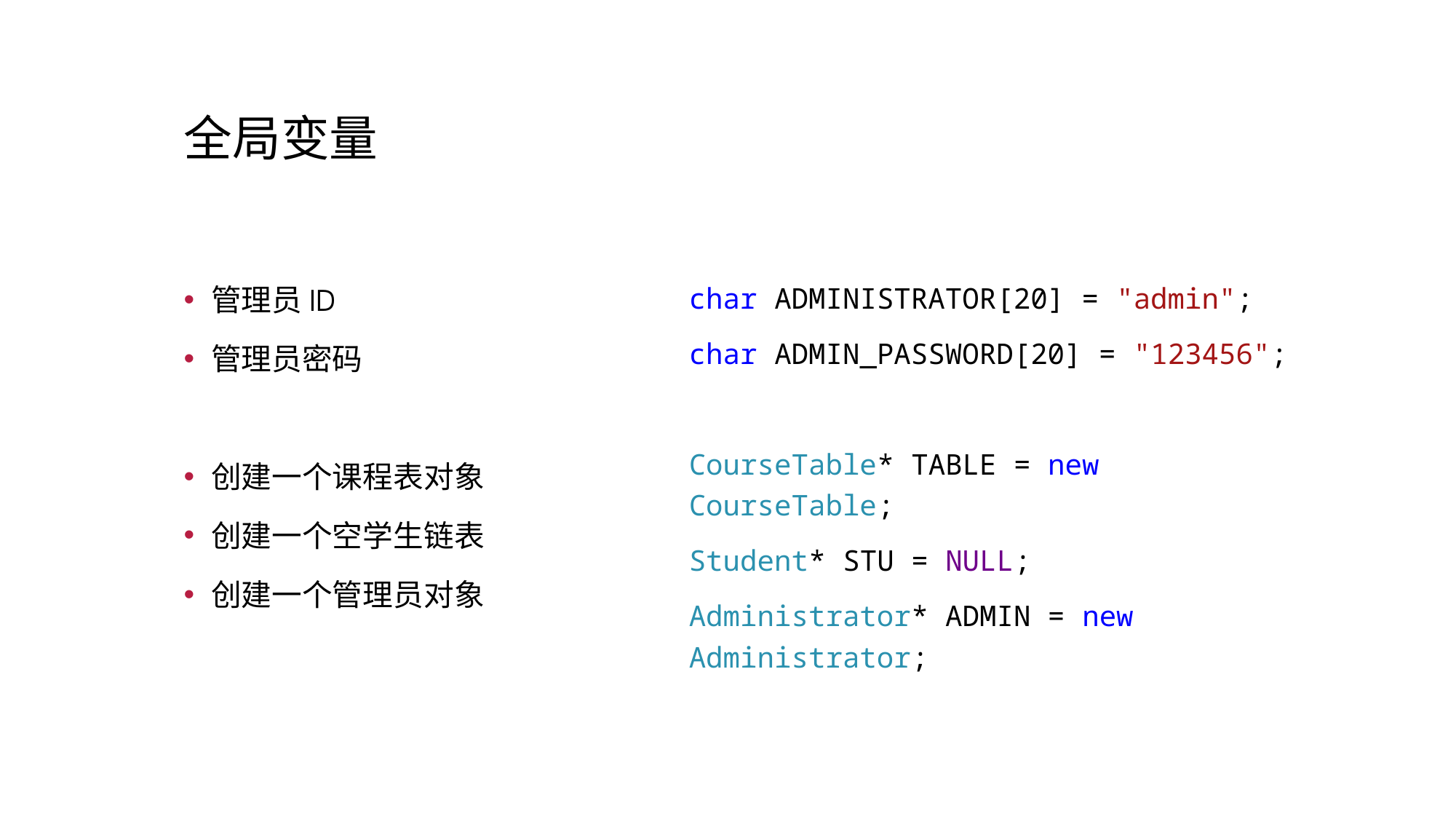

# 全局变量
管理员ID
管理员密码

创建一个课程表对象
创建一个空学生链表
创建一个管理员对象
char ADMINISTRATOR[20] = "admin";
char ADMIN_PASSWORD[20] = "123456";

CourseTable* TABLE = new CourseTable;
Student* STU = NULL;
Administrator* ADMIN = new Administrator;